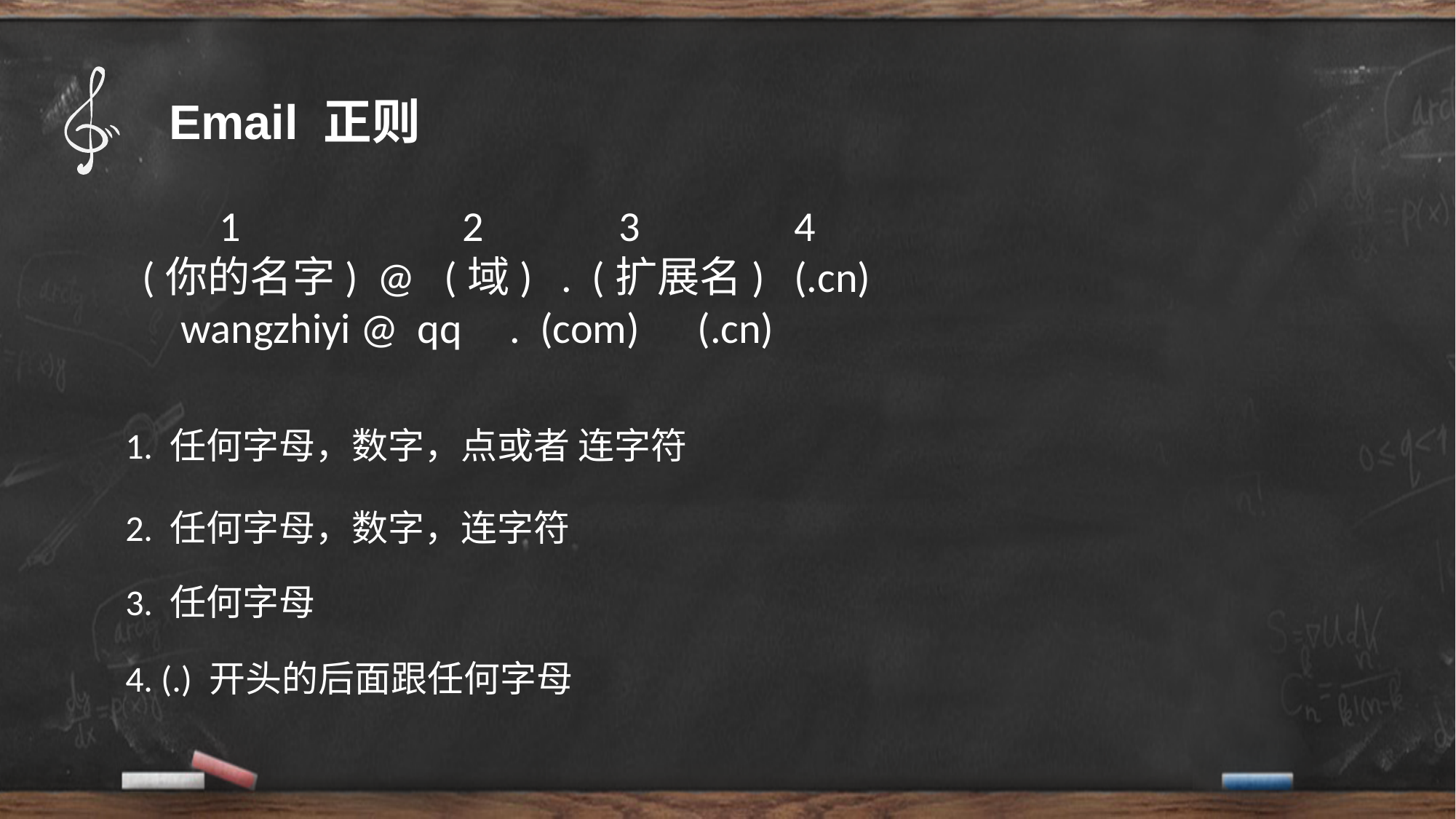

Email 正则
         1                       2              3                4
 (你的名字)  @   (域)   .  (扩展名)   (.cn)
     wangzhiyi @  qq     .  (com)      (.cn)
1. 任何字母，数字，点或者 连字符
2. 任何字母，数字，连字符
3. 任何字母
4. (.) 开头的后面跟任何字母